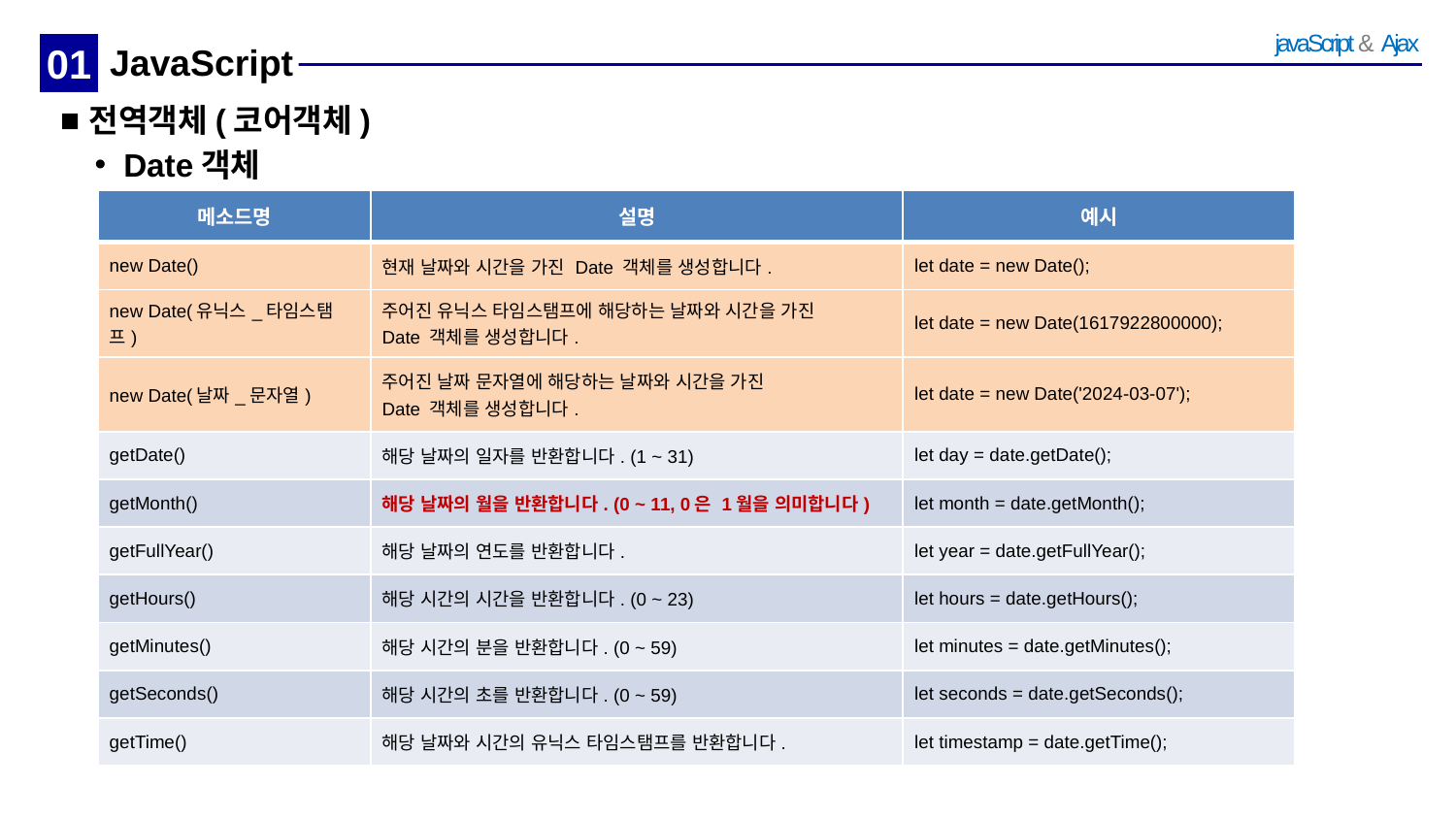

01
# JavaScript
전역객체(코어객체)
Date객체
| 메소드명 | 설명 | 예시 |
| --- | --- | --- |
| new Date() | 현재 날짜와 시간을 가진 Date 객체를 생성합니다. | let date = new Date(); |
| new Date(유닉스\_타임스탬프) | 주어진 유닉스 타임스탬프에 해당하는 날짜와 시간을 가진 Date 객체를 생성합니다. | let date = new Date(1617922800000); |
| new Date(날짜\_문자열) | 주어진 날짜 문자열에 해당하는 날짜와 시간을 가진 Date 객체를 생성합니다. | let date = new Date('2024-03-07'); |
| getDate() | 해당 날짜의 일자를 반환합니다. (1 ~ 31) | let day = date.getDate(); |
| getMonth() | 해당 날짜의 월을 반환합니다. (0 ~ 11, 0은 1월을 의미합니다) | let month = date.getMonth(); |
| getFullYear() | 해당 날짜의 연도를 반환합니다. | let year = date.getFullYear(); |
| getHours() | 해당 시간의 시간을 반환합니다. (0 ~ 23) | let hours = date.getHours(); |
| getMinutes() | 해당 시간의 분을 반환합니다. (0 ~ 59) | let minutes = date.getMinutes(); |
| getSeconds() | 해당 시간의 초를 반환합니다. (0 ~ 59) | let seconds = date.getSeconds(); |
| getTime() | 해당 날짜와 시간의 유닉스 타임스탬프를 반환합니다. | let timestamp = date.getTime(); |